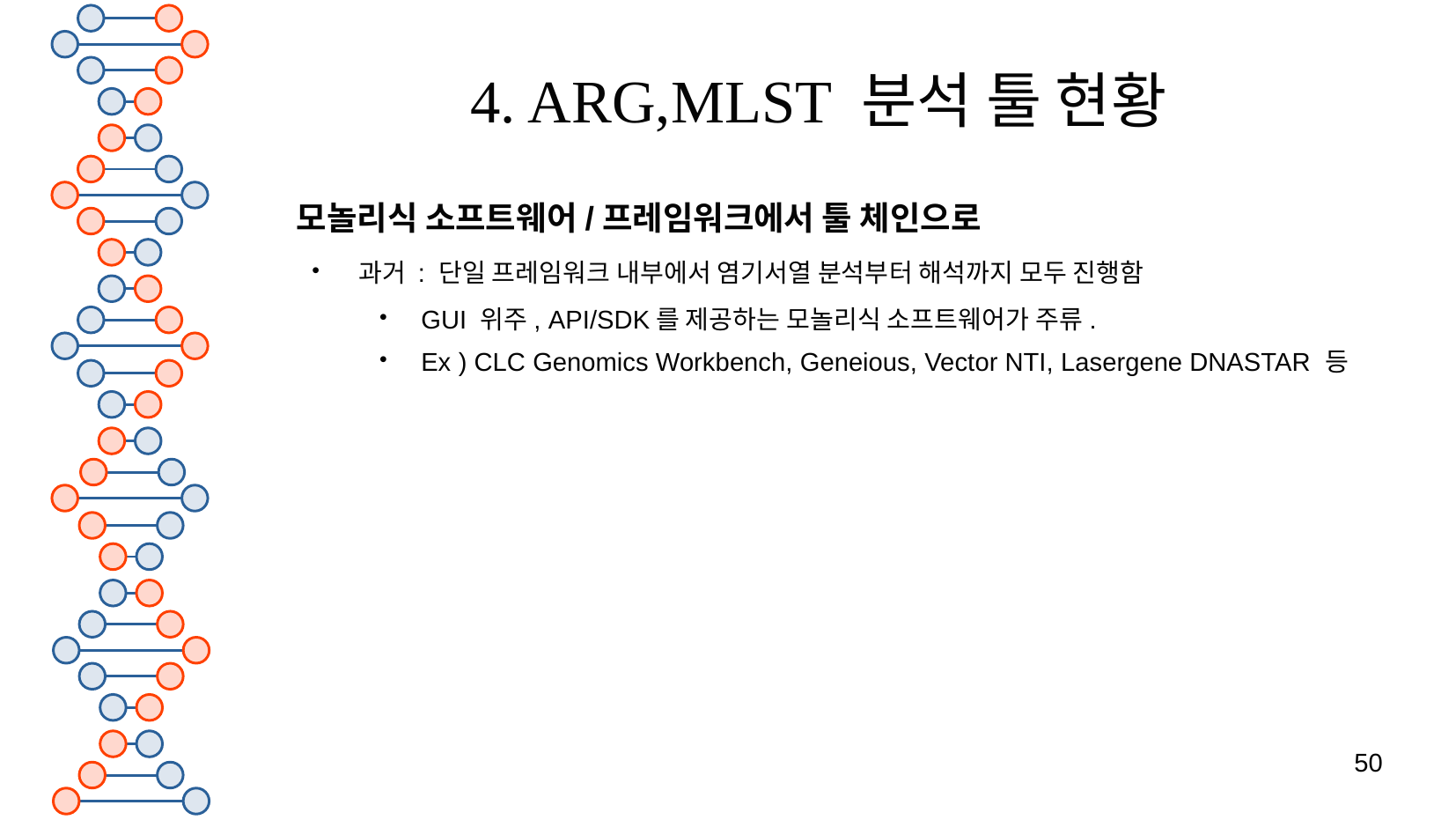

# 4. ARG,MLST 분석 툴 현황
모놀리식 소프트웨어/프레임워크에서 툴 체인으로
과거 : 단일 프레임워크 내부에서 염기서열 분석부터 해석까지 모두 진행함
GUI 위주, API/SDK를 제공하는 모놀리식 소프트웨어가 주류.
Ex ) CLC Genomics Workbench, Geneious, Vector NTI, Lasergene DNASTAR 등

50